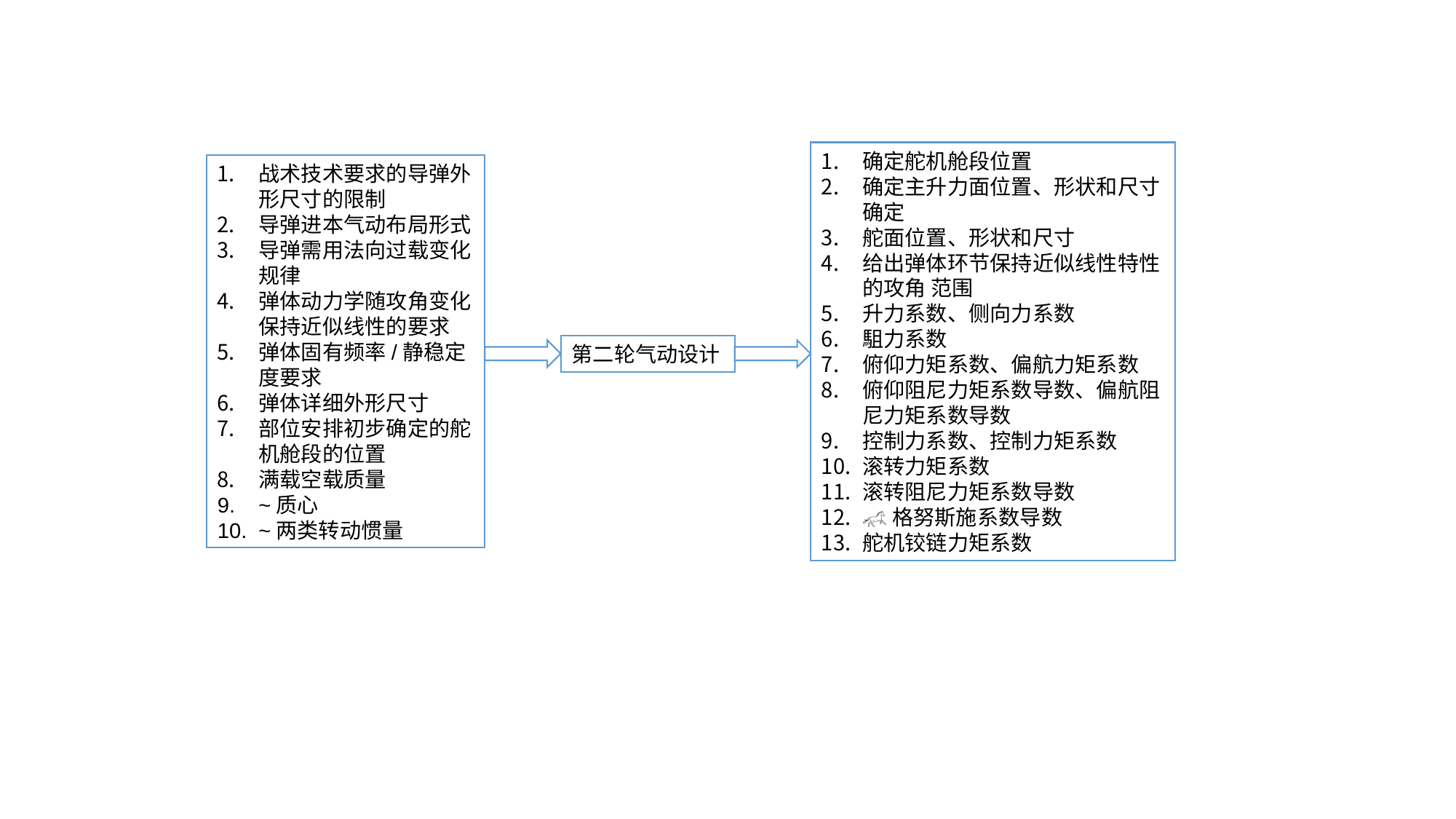

确定舵机舱段位置
确定主升力面位置、形状和尺寸确定
舵面位置、形状和尺寸
给出弹体环节保持近似线性特性的攻角 范围
升力系数、侧向力系数
駔力系数
俯仰力矩系数、偏航力矩系数
俯仰阻尼力矩系数导数、偏航阻尼力矩系数导数
控制力系数、控制力矩系数
滚转力矩系数
滚转阻尼力矩系数导数
🐎格努斯施系数导数
舵机铰链力矩系数
战术技术要求的导弹外形尺寸的限制
导弹进本气动布局形式
导弹需用法向过载变化规律
弹体动力学随攻角变化保持近似线性的要求
弹体固有频率/静稳定度要求
弹体详细外形尺寸
部位安排初步确定的舵机舱段的位置
满载空载质量
~质心
~两类转动惯量
第二轮气动设计